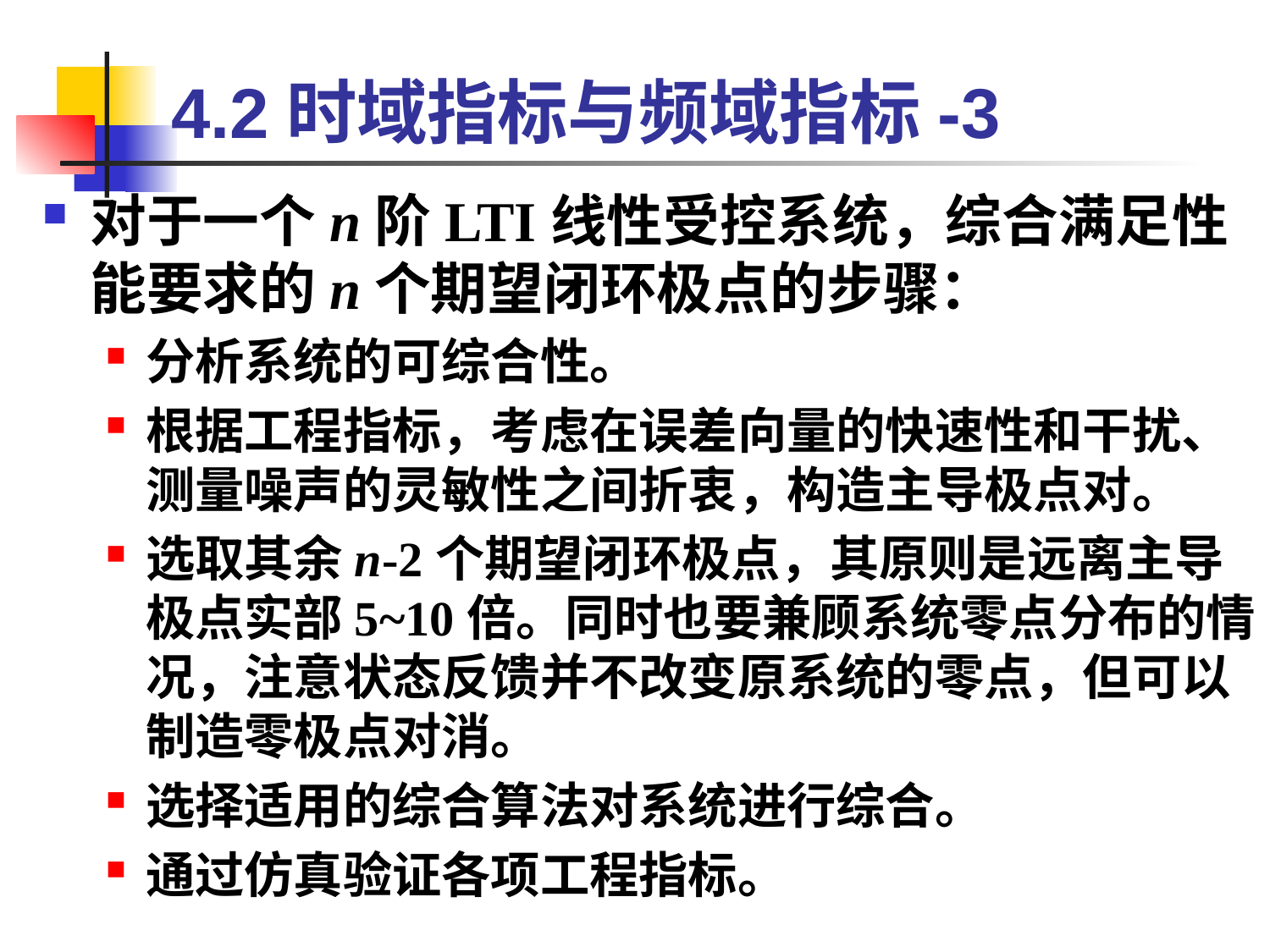

# 4.2时域指标与频域指标-3
对于一个n阶LTI线性受控系统，综合满足性能要求的n个期望闭环极点的步骤：
分析系统的可综合性。
根据工程指标，考虑在误差向量的快速性和干扰、测量噪声的灵敏性之间折衷，构造主导极点对。
选取其余n-2个期望闭环极点，其原则是远离主导极点实部5~10倍。同时也要兼顾系统零点分布的情况，注意状态反馈并不改变原系统的零点，但可以制造零极点对消。
选择适用的综合算法对系统进行综合。
通过仿真验证各项工程指标。